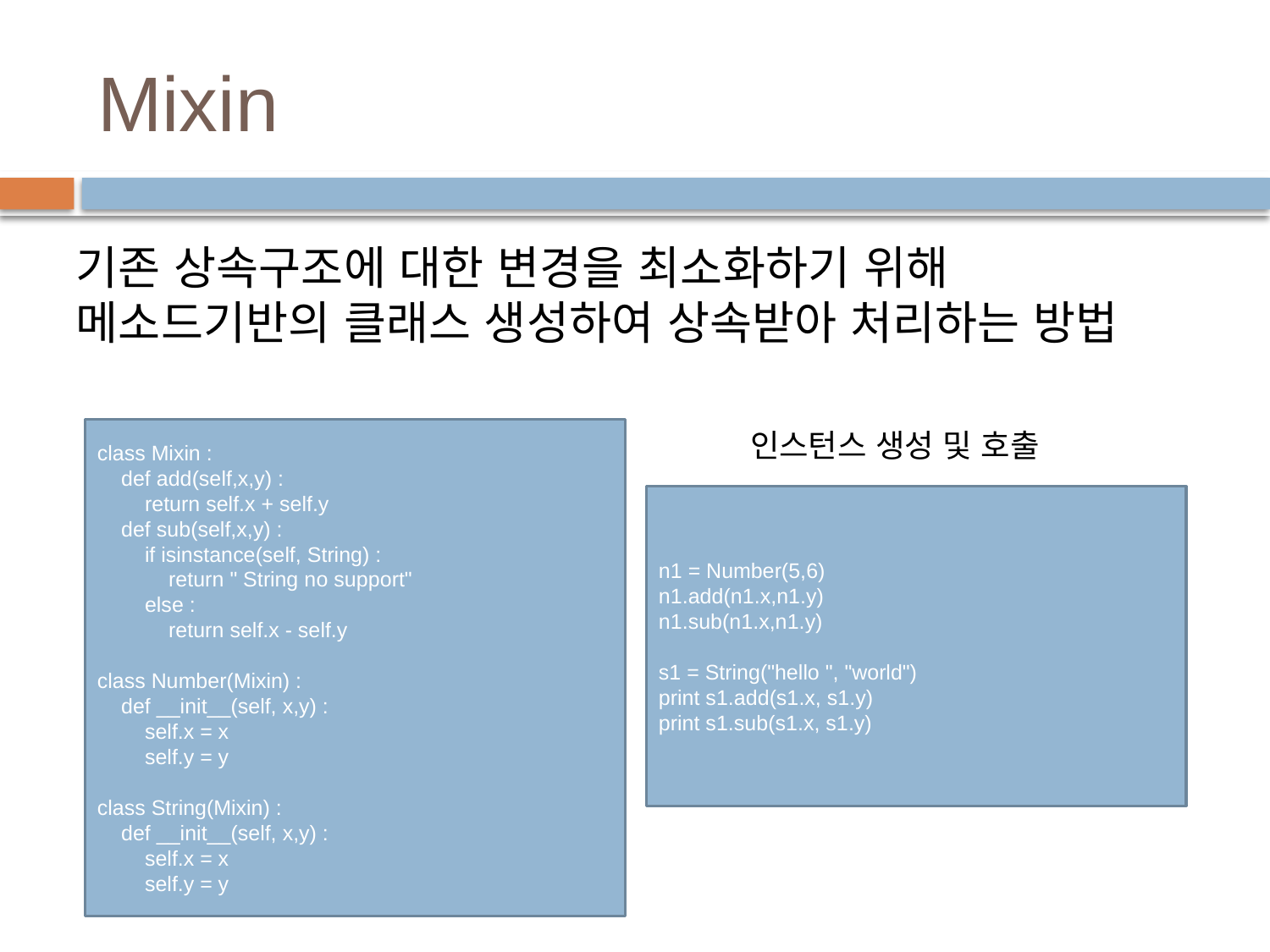

# Mixin
기존 상속구조에 대한 변경을 최소화하기 위해 메소드기반의 클래스 생성하여 상속받아 처리하는 방법

class Mixin :
    def add(self,x,y) :
        return self.x + self.y
    def sub(self,x,y) :
        if isinstance(self, String) :
            return " String no support"
        else :
            return self.x - self.y

class Number(Mixin) :
    def __init__(self, x,y) :
        self.x = x
        self.y = y

class String(Mixin) :
    def __init__(self, x,y) :
        self.x = x
        self.y = y
인스턴스 생성 및 호출
n1 = Number(5,6)
n1.add(n1.x,n1.y)
n1.sub(n1.x,n1.y)
s1 = String("hello ", "world")
print s1.add(s1.x, s1.y)
print s1.sub(s1.x, s1.y)